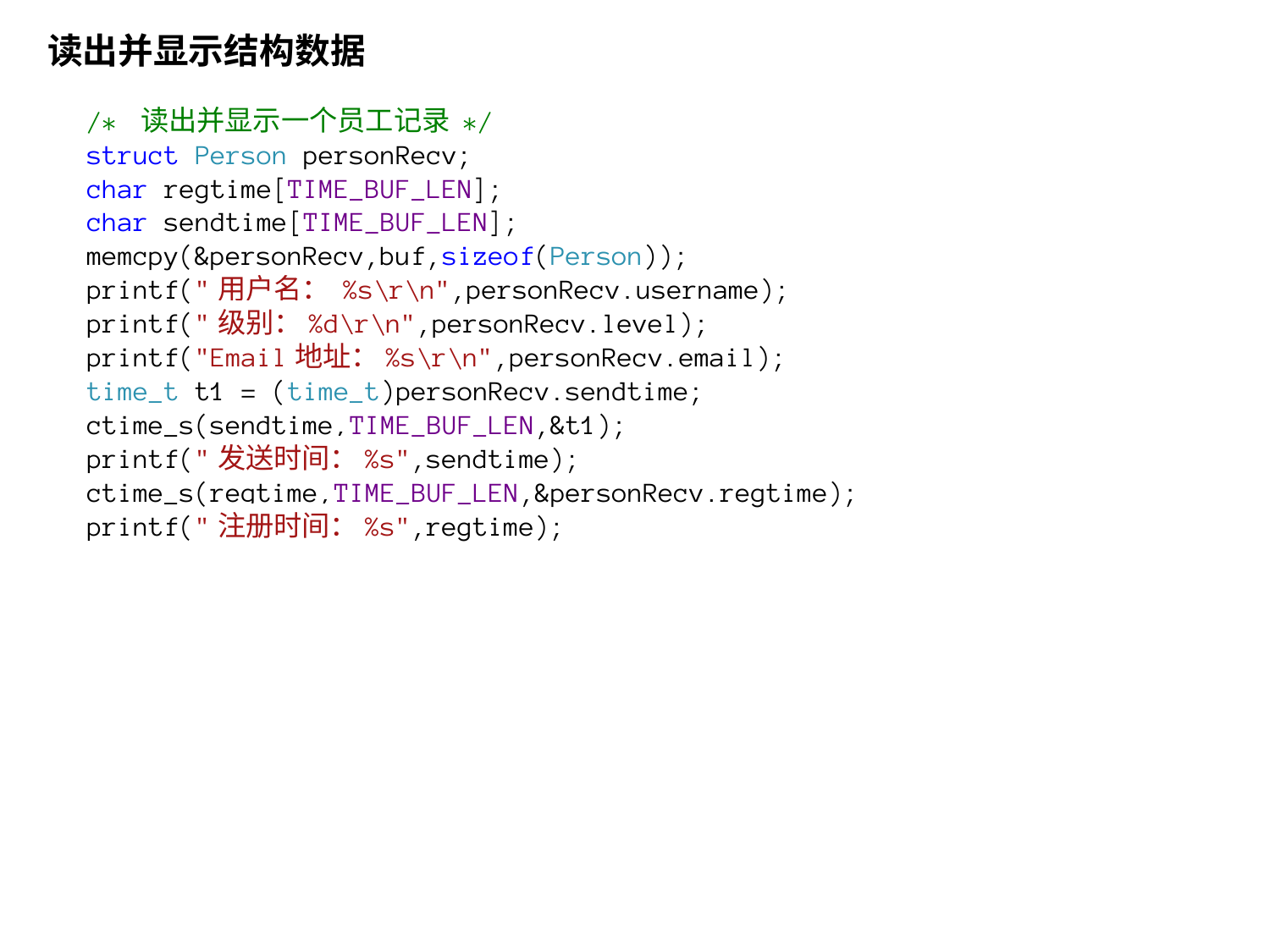

读出并显示结构数据
/* 读出并显示一个员工记录 */
struct Person personRecv;
char regtime[TIME_BUF_LEN];
char sendtime[TIME_BUF_LEN];
memcpy(&personRecv,buf,sizeof(Person));
printf("用户名： %s\r\n",personRecv.username);
printf("级别：%d\r\n",personRecv.level);
printf("Email地址：%s\r\n",personRecv.email);
time_t t1 = (time_t)personRecv.sendtime;
ctime_s(sendtime,TIME_BUF_LEN,&t1);
printf("发送时间：%s",sendtime);
ctime_s(regtime,TIME_BUF_LEN,&personRecv.regtime);
printf("注册时间：%s",regtime);